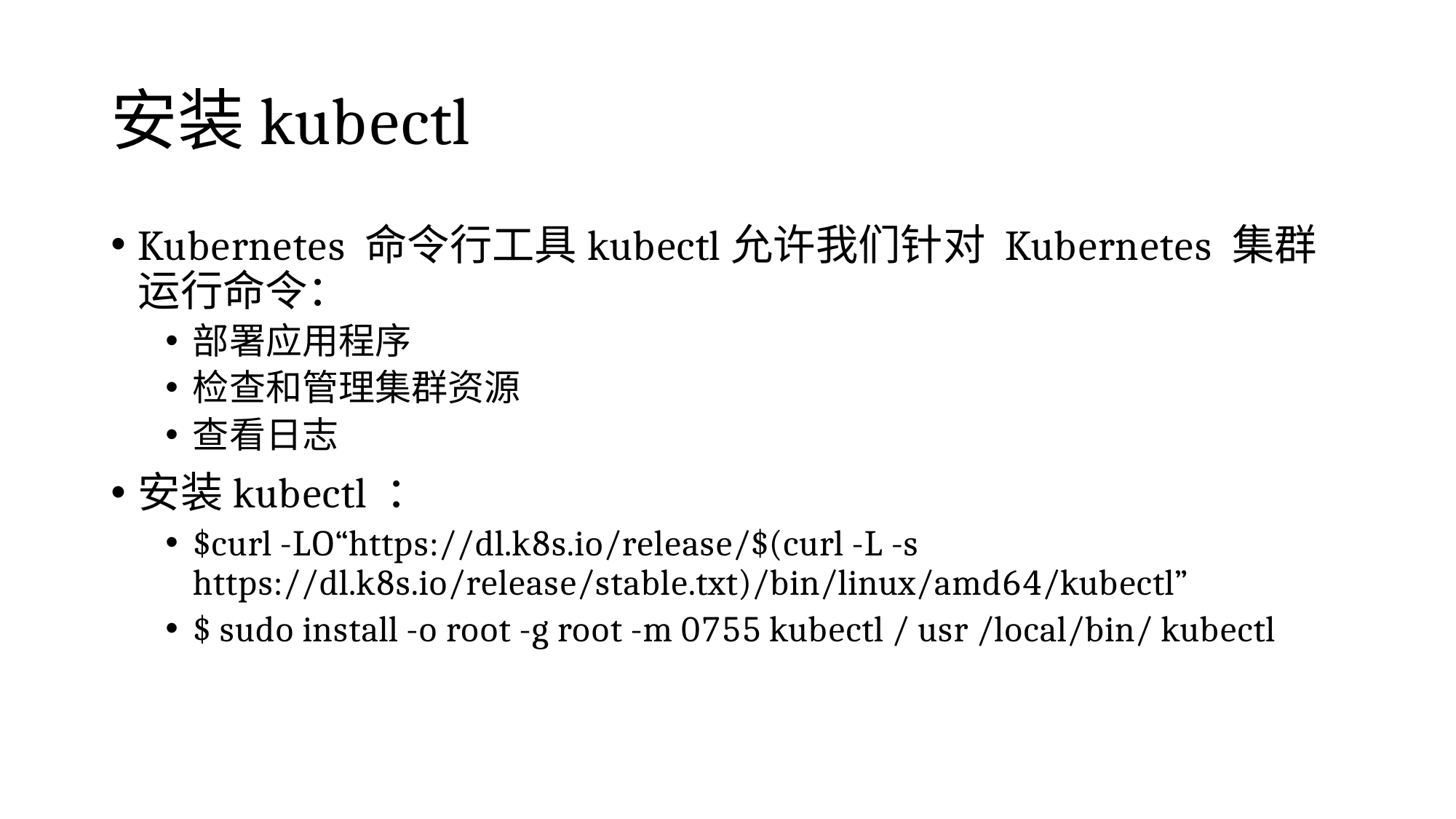

# 安装kubectl
Kubernetes 命令行工具kubectl允许我们针对 Kubernetes 集群运行命令：
部署应用程序
检查和管理集群资源
查看日志
安装kubectl ：
$curl -LO“https://dl.k8s.io/release/$(curl -L -s https://dl.k8s.io/release/stable.txt)/bin/linux/amd64/kubectl”
$ sudo install -o root -g root -m 0755 kubectl / usr /local/bin/ kubectl